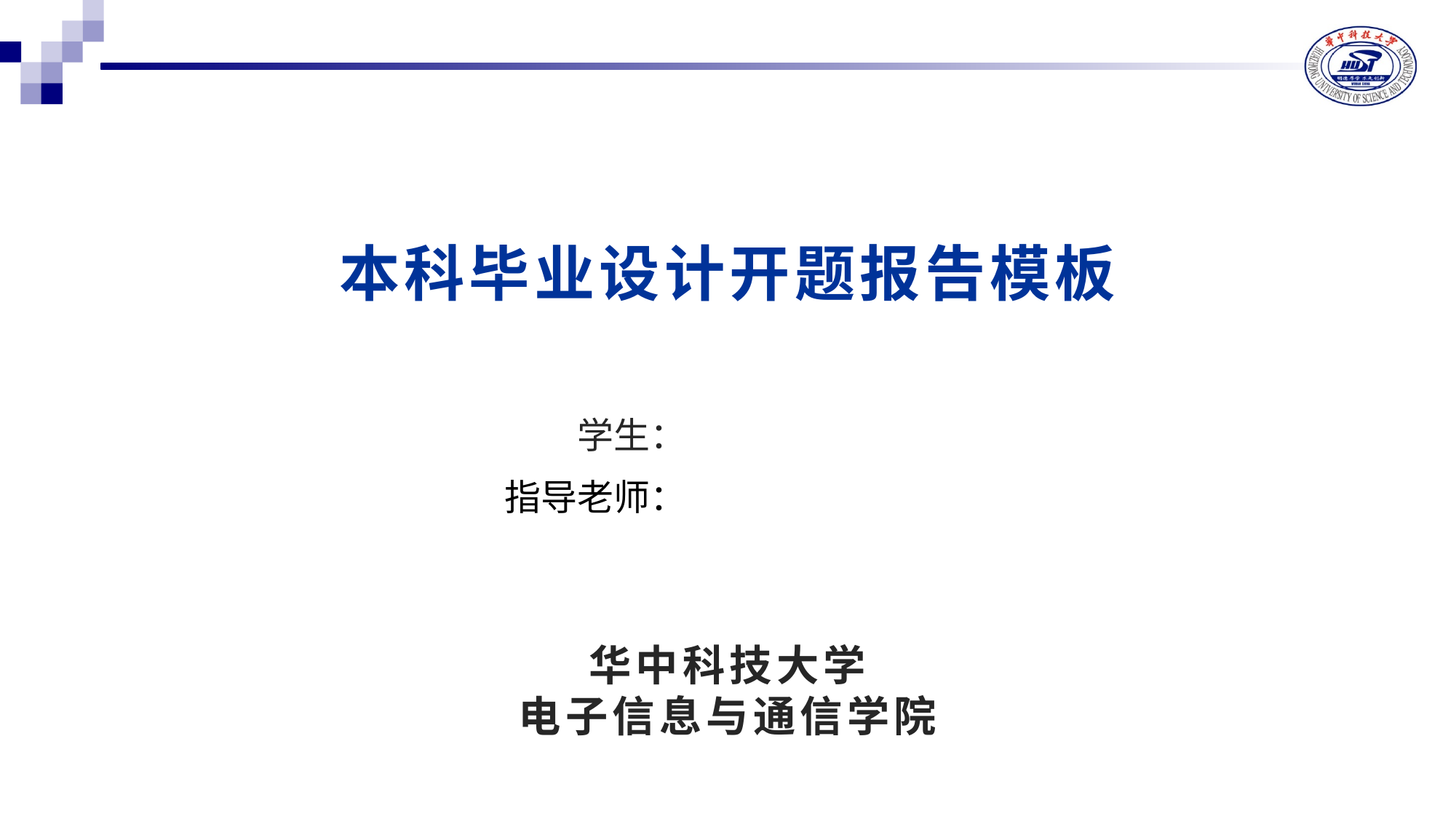

# 本科毕业设计开题报告模板
| 学生： |  |
| --- | --- |
| 指导老师： |  |
华中科技大学
电子信息与通信学院